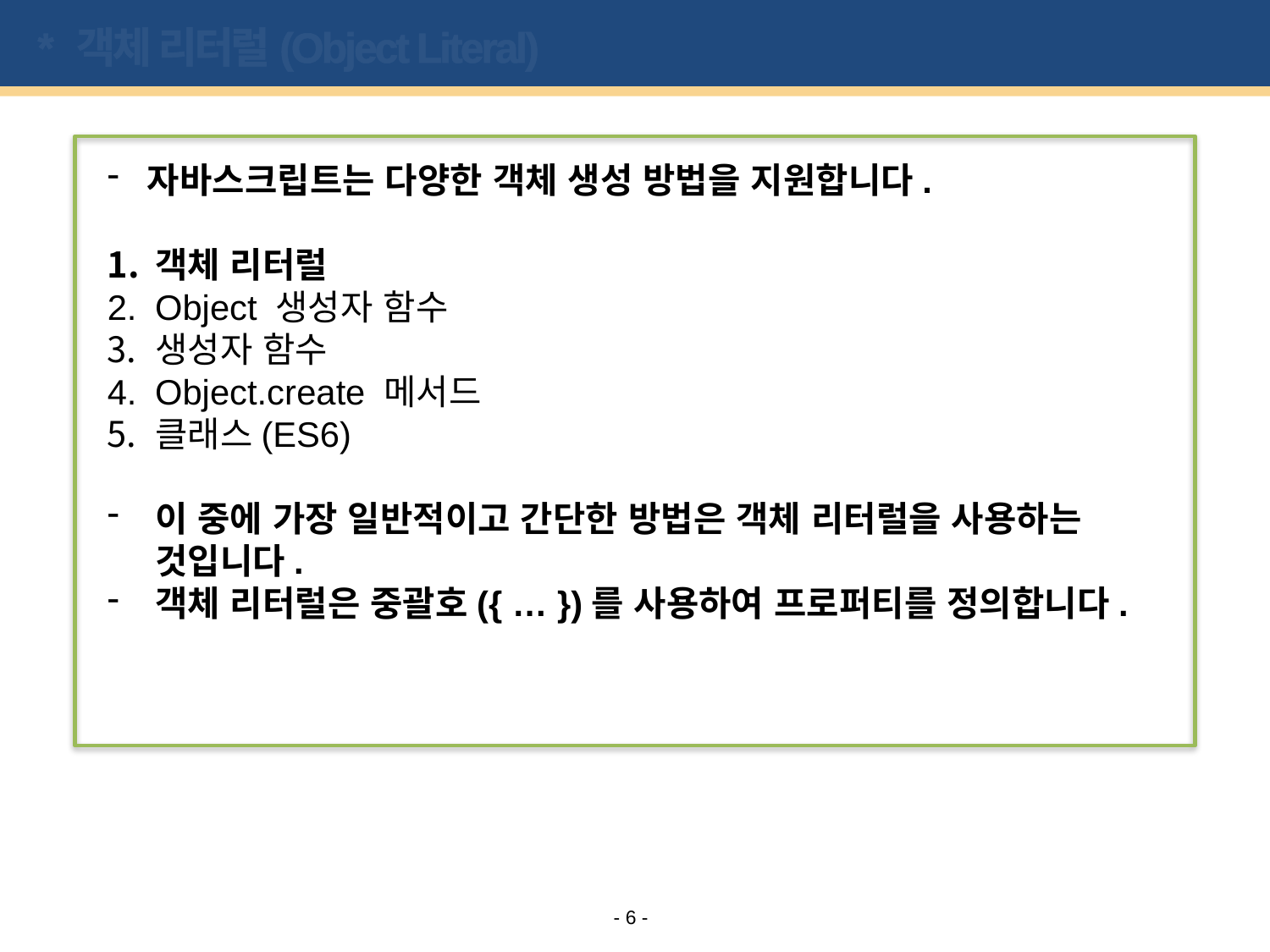

# * 객체 리터럴(Object Literal)

자바스크립트는 다양한 객체 생성 방법을 지원합니다.

객체 리터럴
Object 생성자 함수
생성자 함수
Object.create 메서드
클래스(ES6)

이 중에 가장 일반적이고 간단한 방법은 객체 리터럴을 사용하는 것입니다.
객체 리터럴은 중괄호({ … })를 사용하여 프로퍼티를 정의합니다.